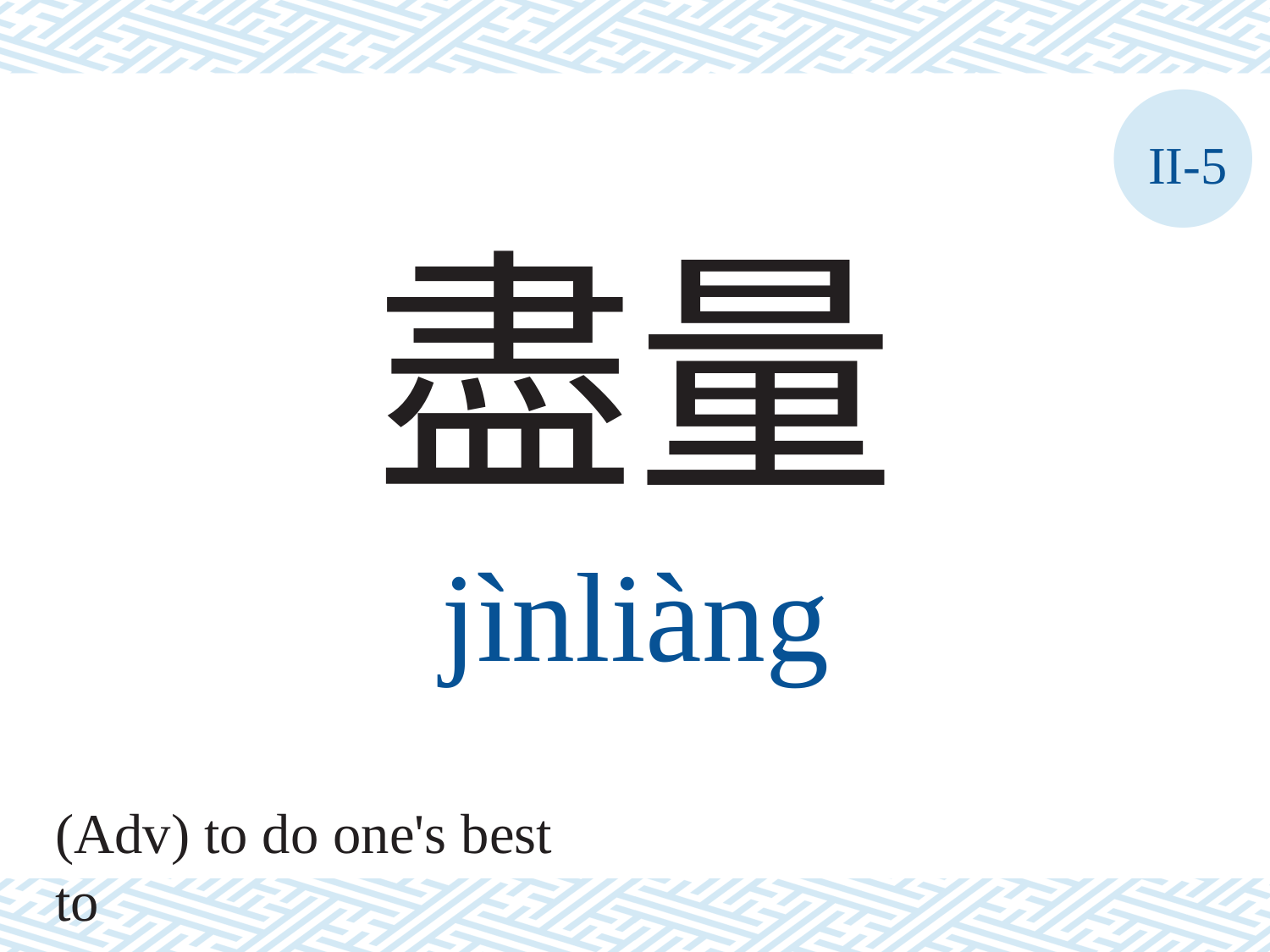

II-5
盡量
jìnliàng
(Adv) to do one's best to